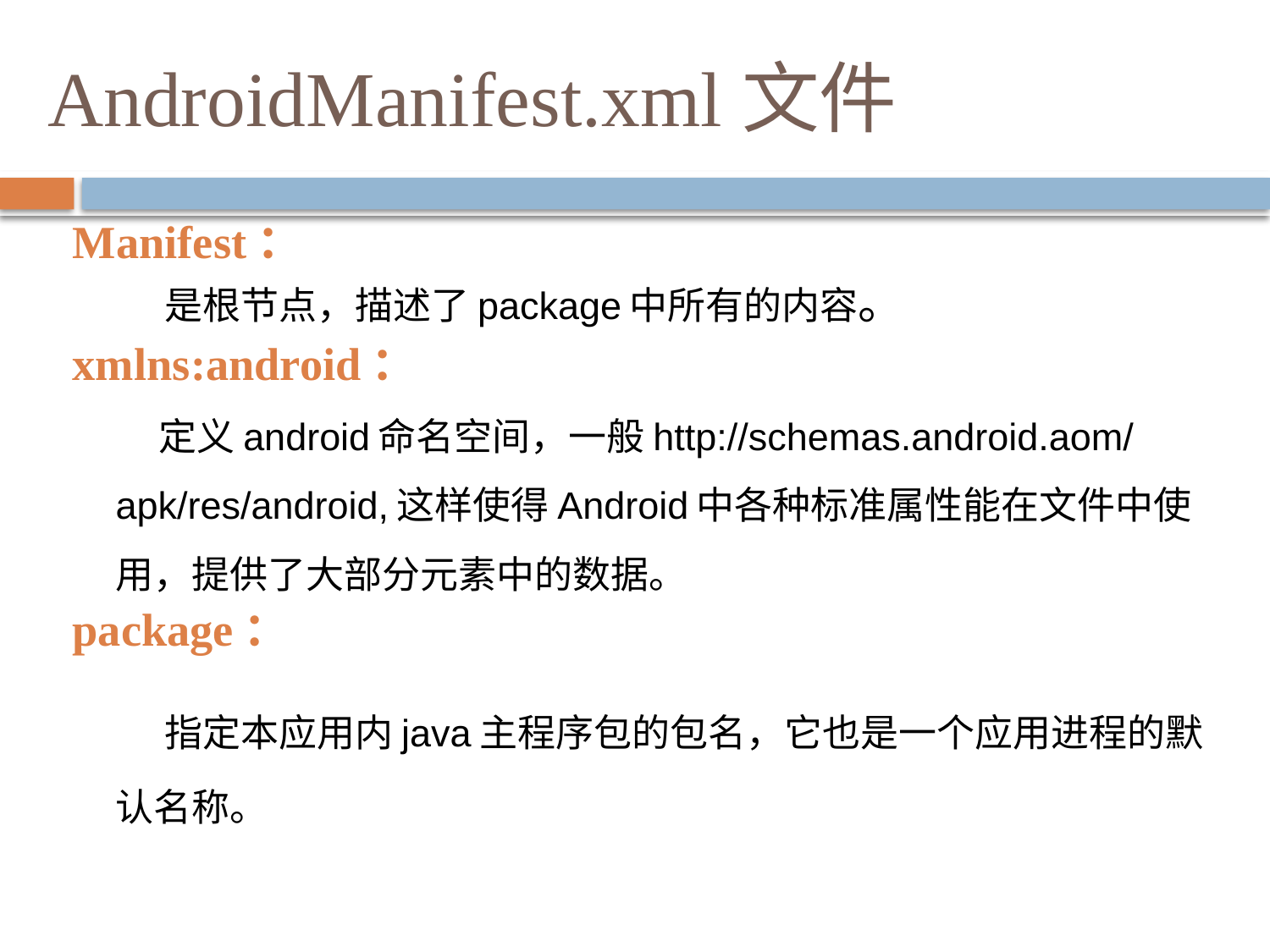

# AndroidManifest.xml文件
Manifest：
　　是根节点，描述了package中所有的内容。
xmlns:android：
定义android命名空间，一般http://schemas.android.aom/apk/res/android,这样使得Android中各种标准属性能在文件中使用，提供了大部分元素中的数据。
package：
　　指定本应用内java主程序包的包名，它也是一个应用进程的默认名称。